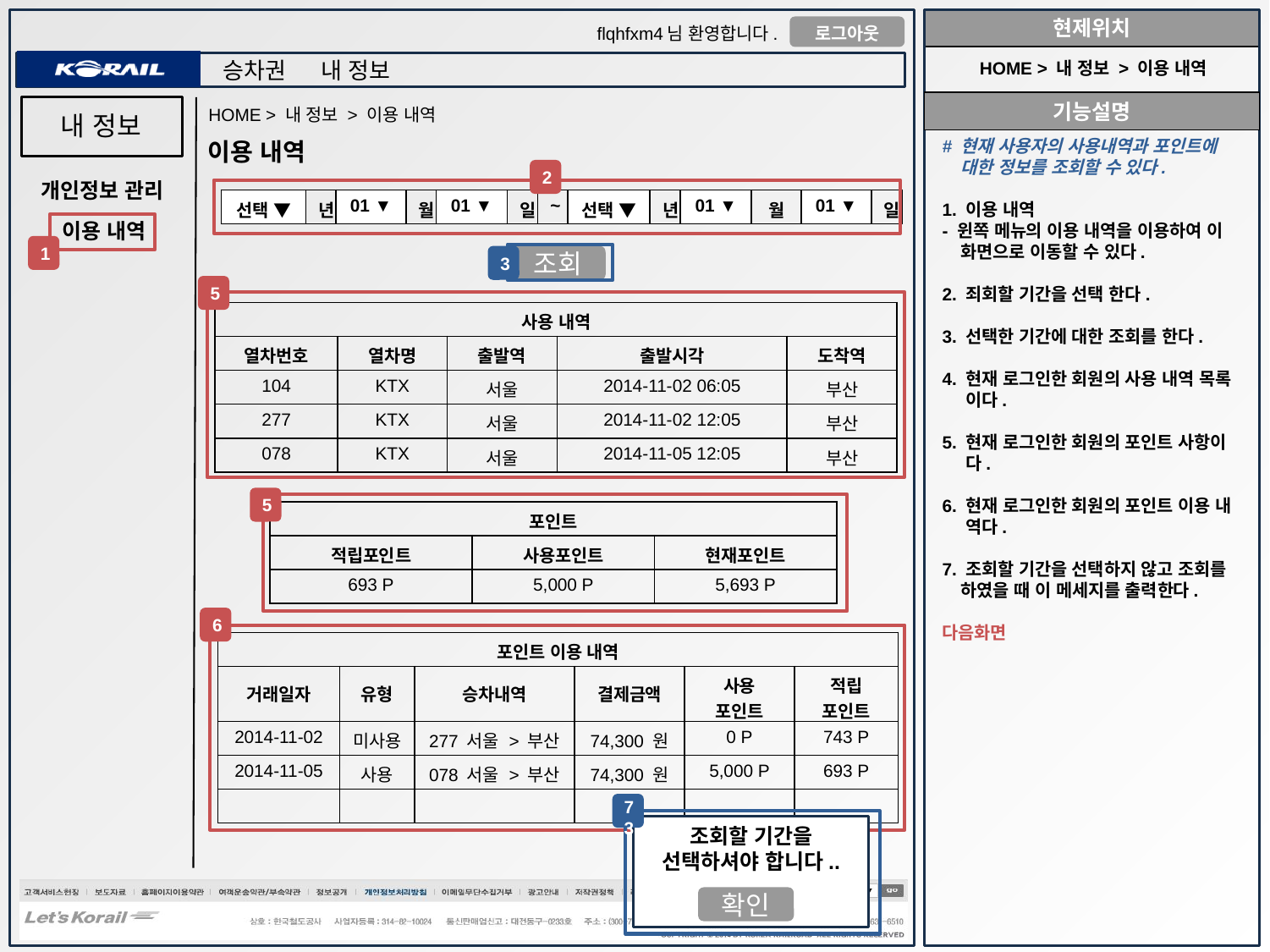

HOME > 내 정보 > 이용 내역
HOME > 내 정보 > 이용 내역
내 정보
# 현재 사용자의 사용내역과 포인트에
   대한 정보를 조회할 수 있다.

1. 이용 내역
- 윈쪽 메뉴의 이용 내역을 이용하여 이
   화면으로 이동할 수 있다.

2. 죄회할 기간을 선택 한다.

3. 선택한 기간에 대한 조회를 한다.

4. 현재 로그인한 회원의 사용 내역 목록
    이다.

5. 현재 로그인한 회원의 포인트 사항이
    다.

6. 현재 로그인한 회원의 포인트 이용 내
    역다.

7. 조회할 기간을 선택하지 않고 조회를
   하였을 때 이 메세지를 출력한다.

다음화면
이용 내역

2
개인정보 관리

| 선택 ▼ | 년 | 01 ▼ | 월 | 01 ▼ | 일 | ~ | 선택 ▼ | 년 | 01 ▼ | 월 | 01 ▼ | 일 |
| --- | --- | --- | --- | --- | --- | --- | --- | --- | --- | --- | --- | --- |
이용 내역

1

조회
3

5

| 사용 내역 |  |  |  |  |
| --- | --- | --- | --- | --- |
| 열차번호 | 열차명 | 출발역 | 출발시각 | 도착역 |
| 104 | KTX | 서울 | 2014-11-02 06:05 | 부산 |
| 277 | KTX | 서울 | 2014-11-02 12:05 | 부산 |
| 078 | KTX | 서울 | 2014-11-05 12:05 | 부산 |

5

| 포인트 |  |  |
| --- | --- | --- |
| 적립포인트 | 사용포인트 | 현재포인트 |
| 693 P | 5,000 P | 5,693 P |

6

| 포인트 이용 내역 |  |  |  |  |  |
| --- | --- | --- | --- | --- | --- |
| 거래일자 | 유형 | 승차내역 | 결제금액 | 사용 포인트 | 적립 포인트 |
| 2014-11-02 | 미사용 | 277 서울 > 부산 | 74,300 원 | 0 P | 743 P |
| 2014-11-05 | 사용 | 078 서울 > 부산 | 74,300 원 | 5,000 P | 693 P |
|  |  |  |  |  |  |
73

조회할 기간을 선택하셔야 합니다..
확인